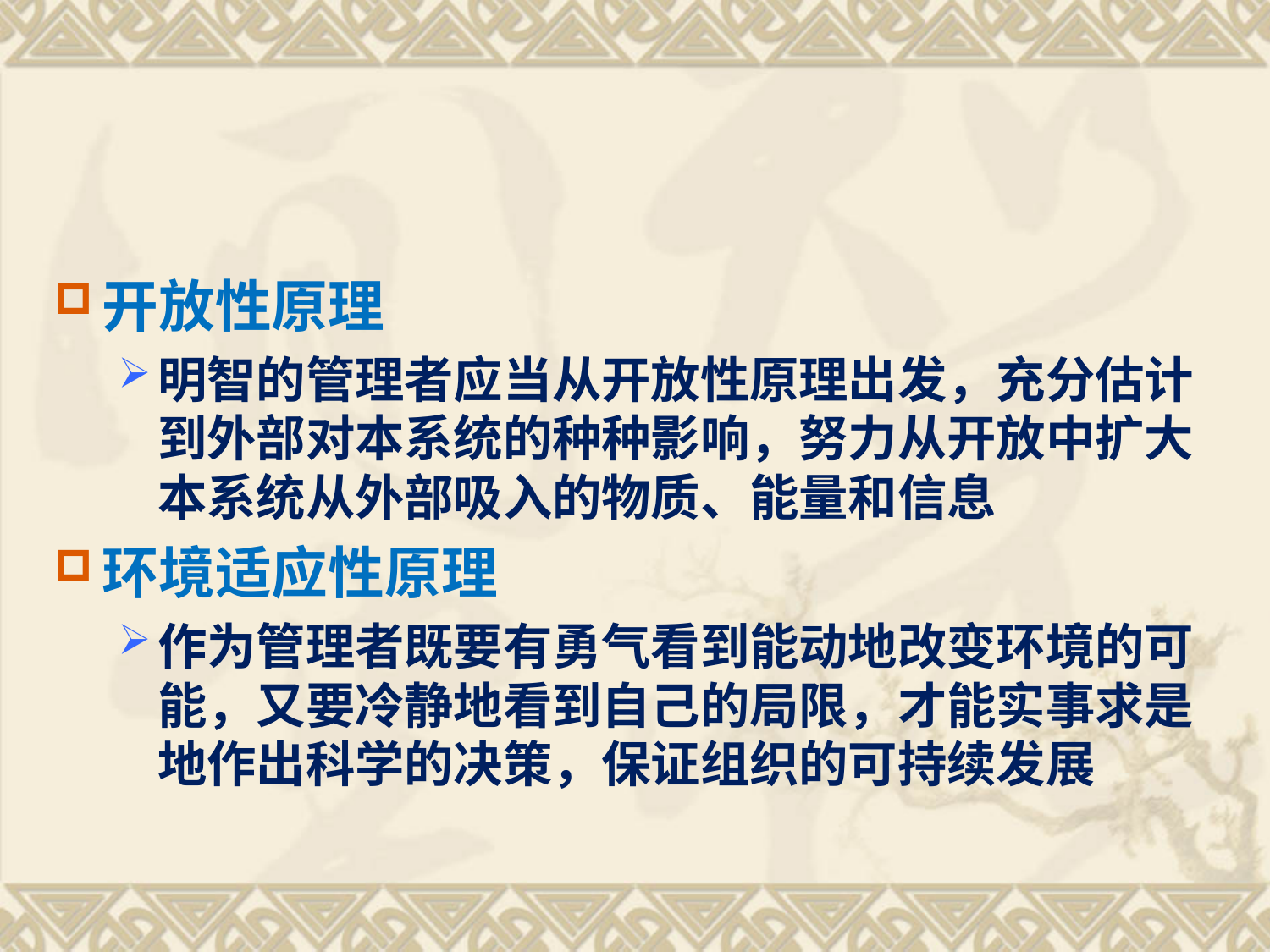

#
开放性原理
明智的管理者应当从开放性原理出发，充分估计到外部对本系统的种种影响，努力从开放中扩大本系统从外部吸入的物质、能量和信息
环境适应性原理
作为管理者既要有勇气看到能动地改变环境的可能，又要冷静地看到自己的局限，才能实事求是地作出科学的决策，保证组织的可持续发展